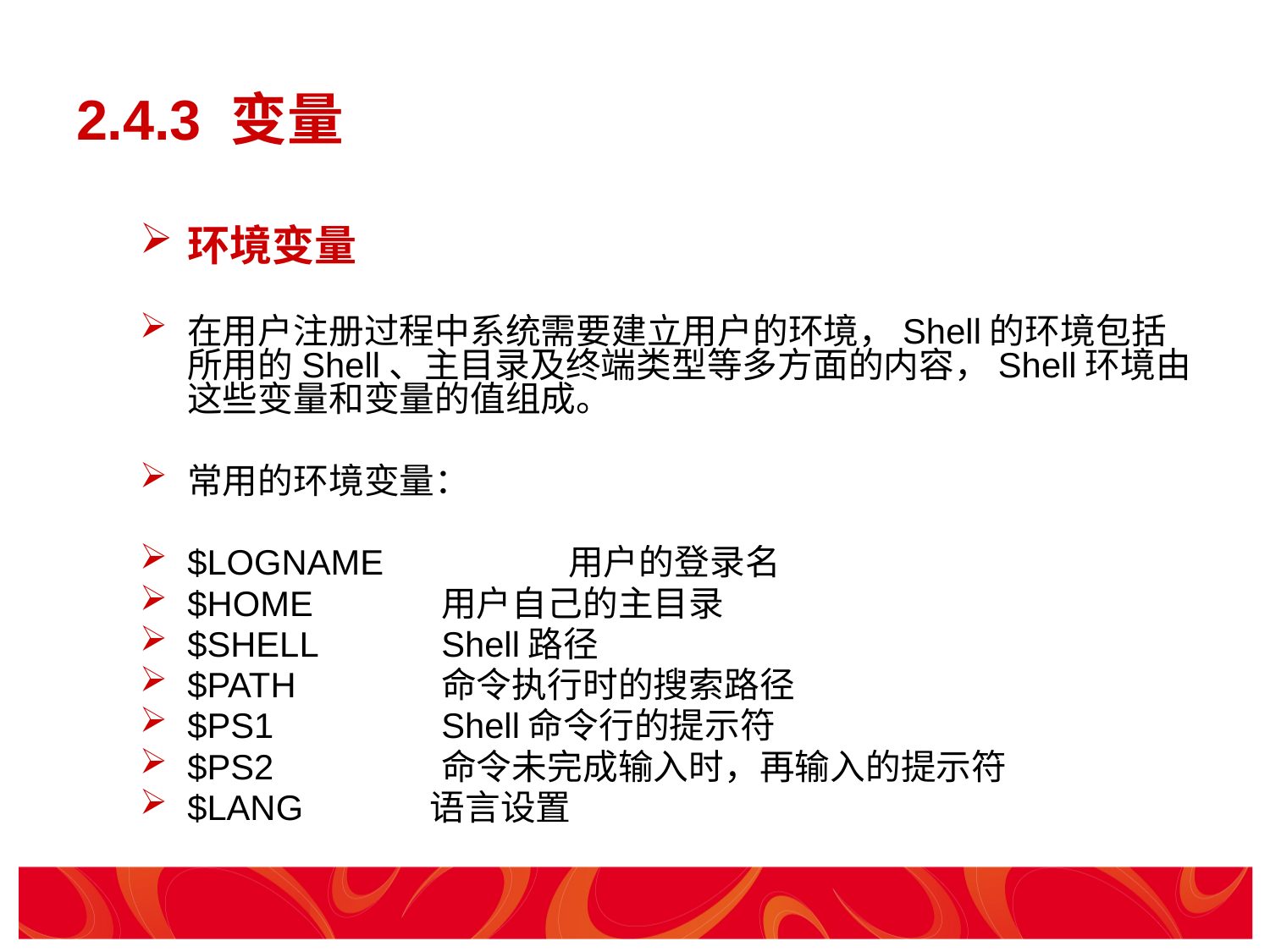

# 2.4.3 变量
环境变量

在用户注册过程中系统需要建立用户的环境，Shell的环境包括所用的Shell、主目录及终端类型等多方面的内容，Shell环境由这些变量和变量的值组成。

常用的环境变量：

$LOGNAME      	用户的登录名
$HOME          	用户自己的主目录
$SHELL         	Shell路径
$PATH 		命令执行时的搜索路径
$PS1		Shell命令行的提示符
$PS2		命令未完成输入时，再输入的提示符
$LANG	           语言设置